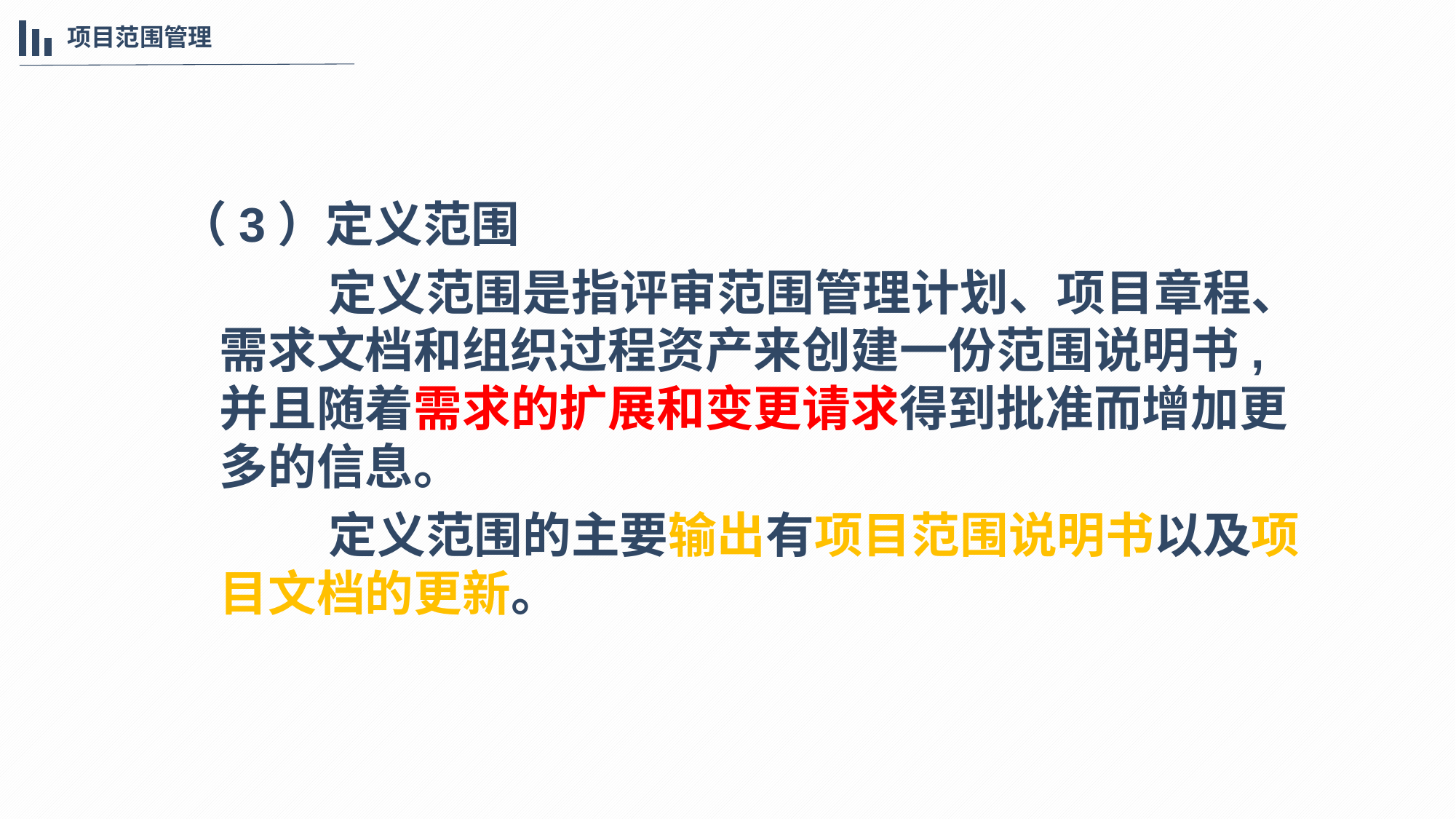

项目范围管理

（3）定义范围
		定义范围是指评审范围管理计划、项目章程、需求文档和组织过程资产来创建一份范围说明书,并且随着需求的扩展和变更请求得到批准而增加更多的信息。
		定义范围的主要输出有项目范围说明书以及项目文档的更新。